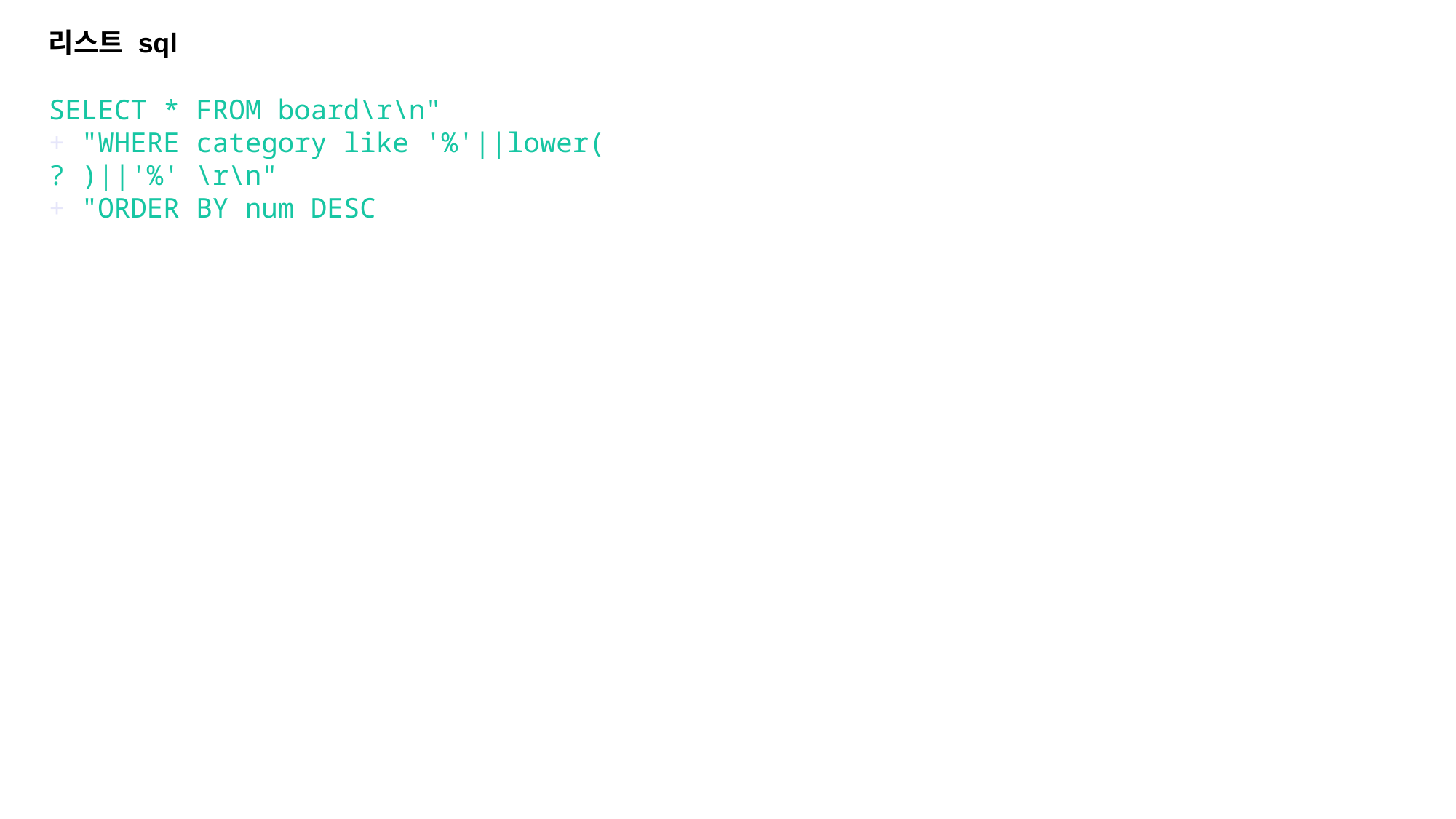

리스트 sql
SELECT * FROM board\r\n"
+ "WHERE category like '%'||lower( ? )||'%' \r\n"
+ "ORDER BY num DESC